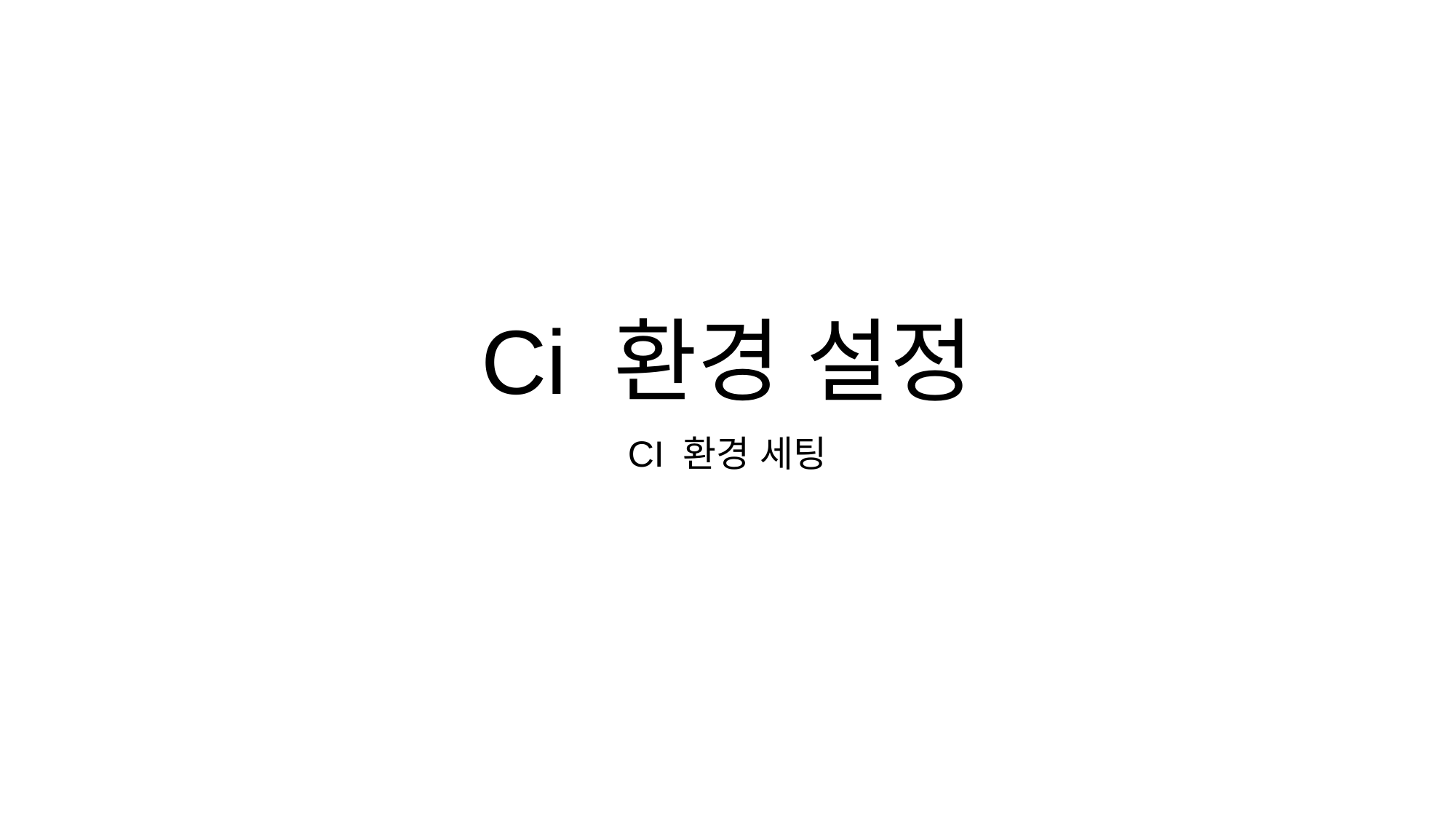

# Ci 환경 설정
CI 환경 세팅